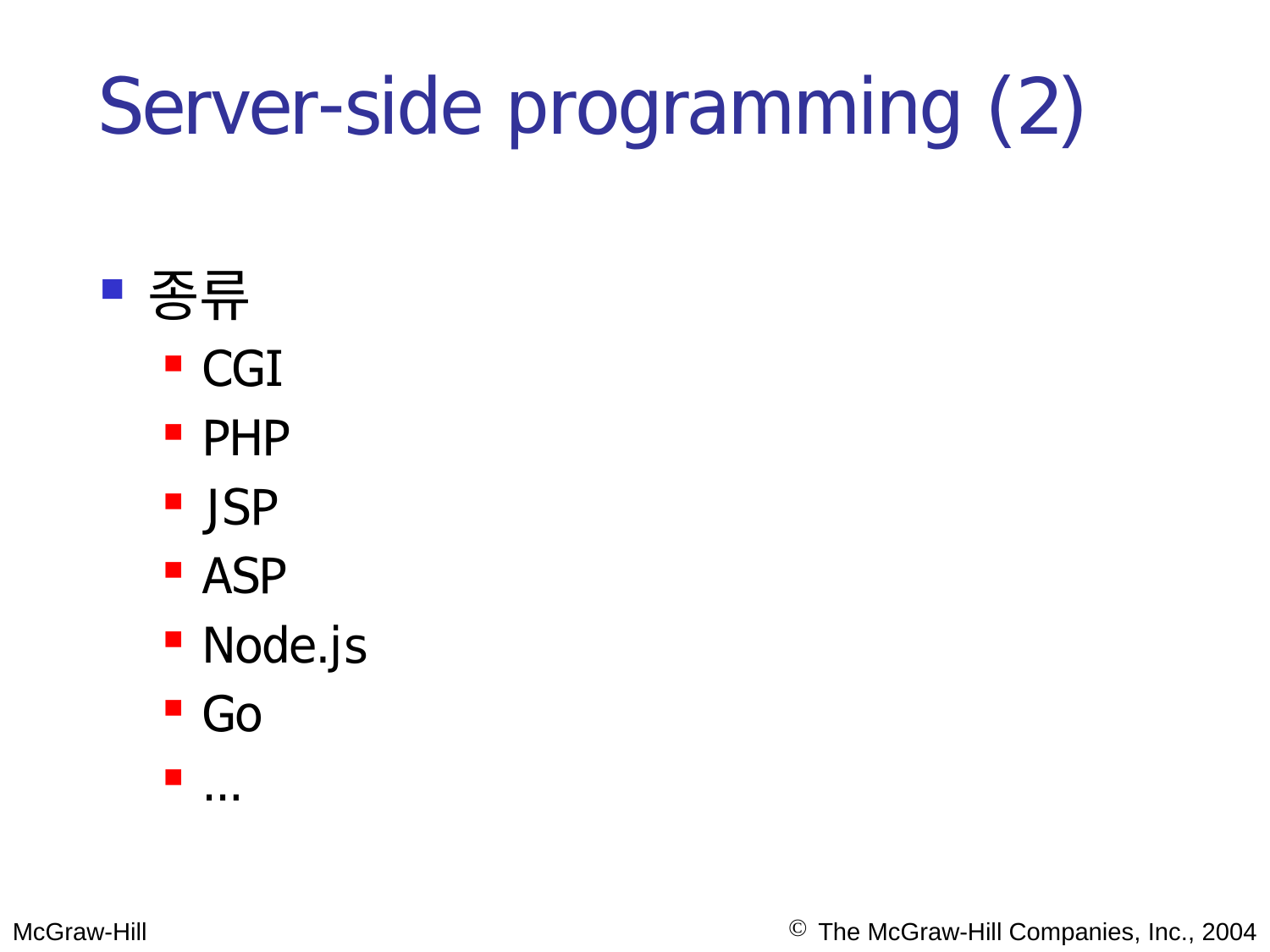

# Server-side programming (2)
종류
CGI
PHP
JSP
ASP
Node.js
Go
…